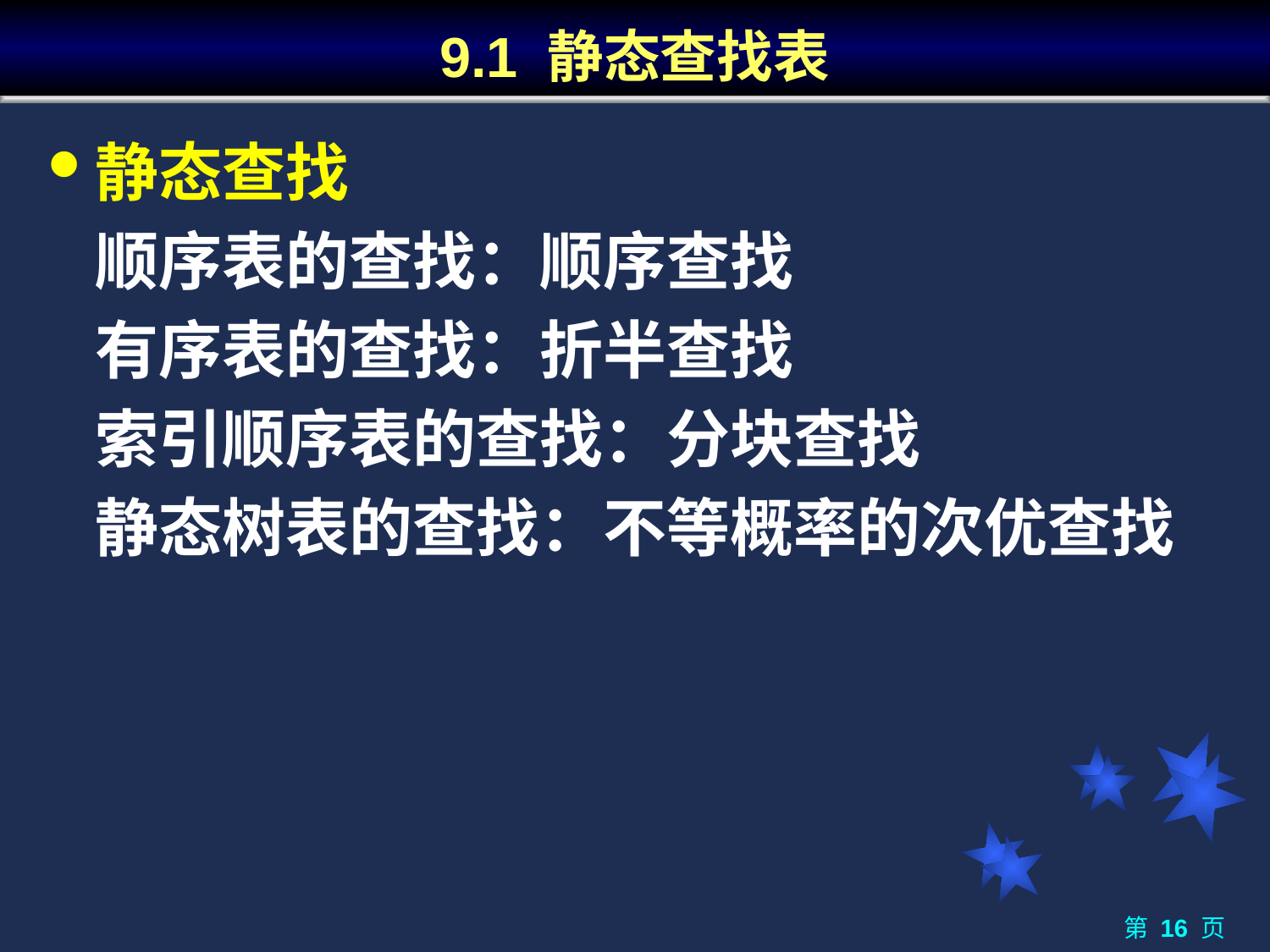

# 9.1 静态查找表
静态查找
	顺序表的查找：顺序查找
	有序表的查找：折半查找
	索引顺序表的查找：分块查找
	静态树表的查找：不等概率的次优查找
第 16 页